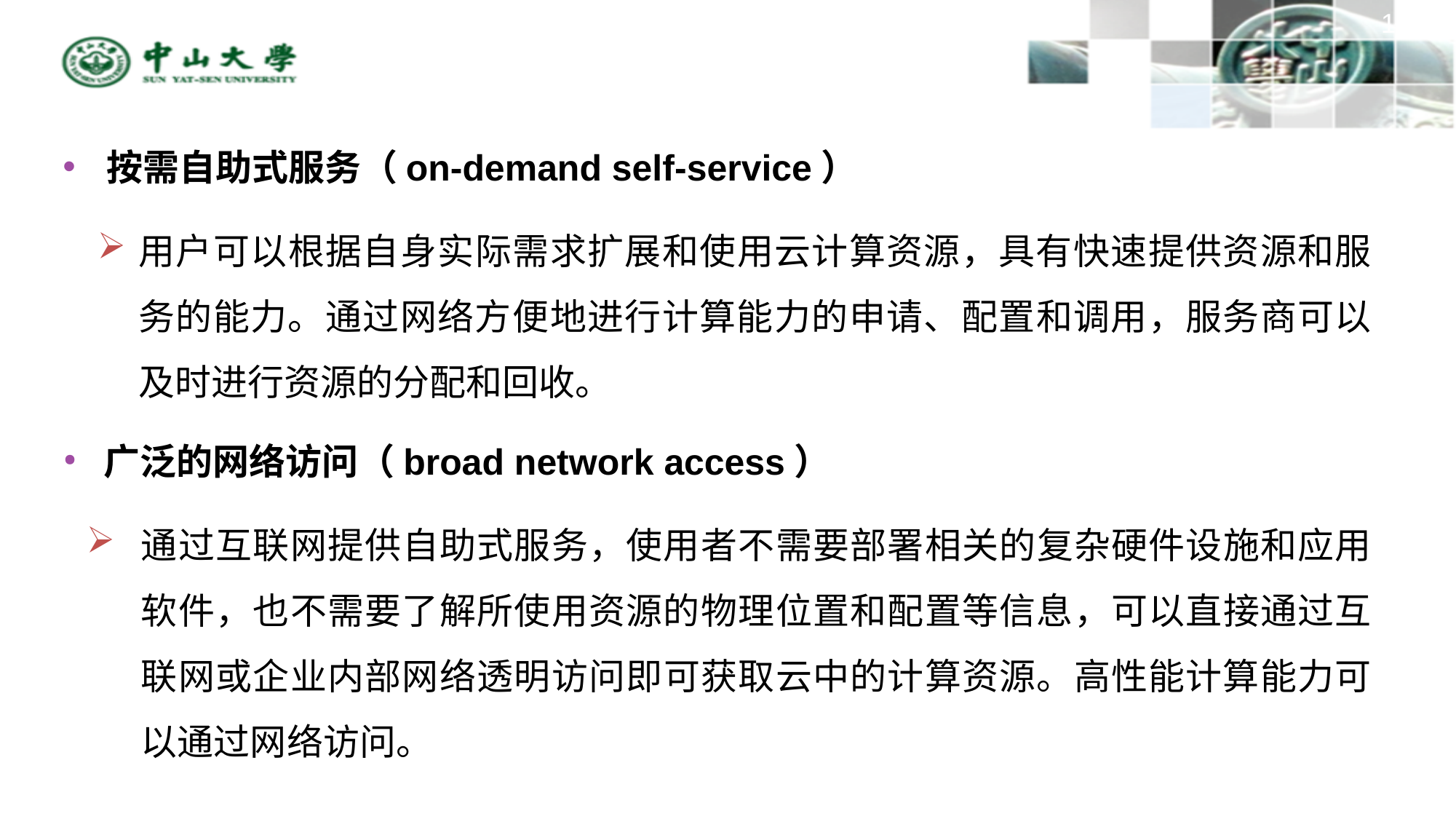

14
按需自助式服务（on-demand self-service）
用户可以根据自身实际需求扩展和使用云计算资源，具有快速提供资源和服务的能力。通过网络方便地进行计算能力的申请、配置和调用，服务商可以及时进行资源的分配和回收。
广泛的网络访问（broad network access）
通过互联网提供自助式服务，使用者不需要部署相关的复杂硬件设施和应用软件，也不需要了解所使用资源的物理位置和配置等信息，可以直接通过互联网或企业内部网络透明访问即可获取云中的计算资源。高性能计算能力可以通过网络访问。